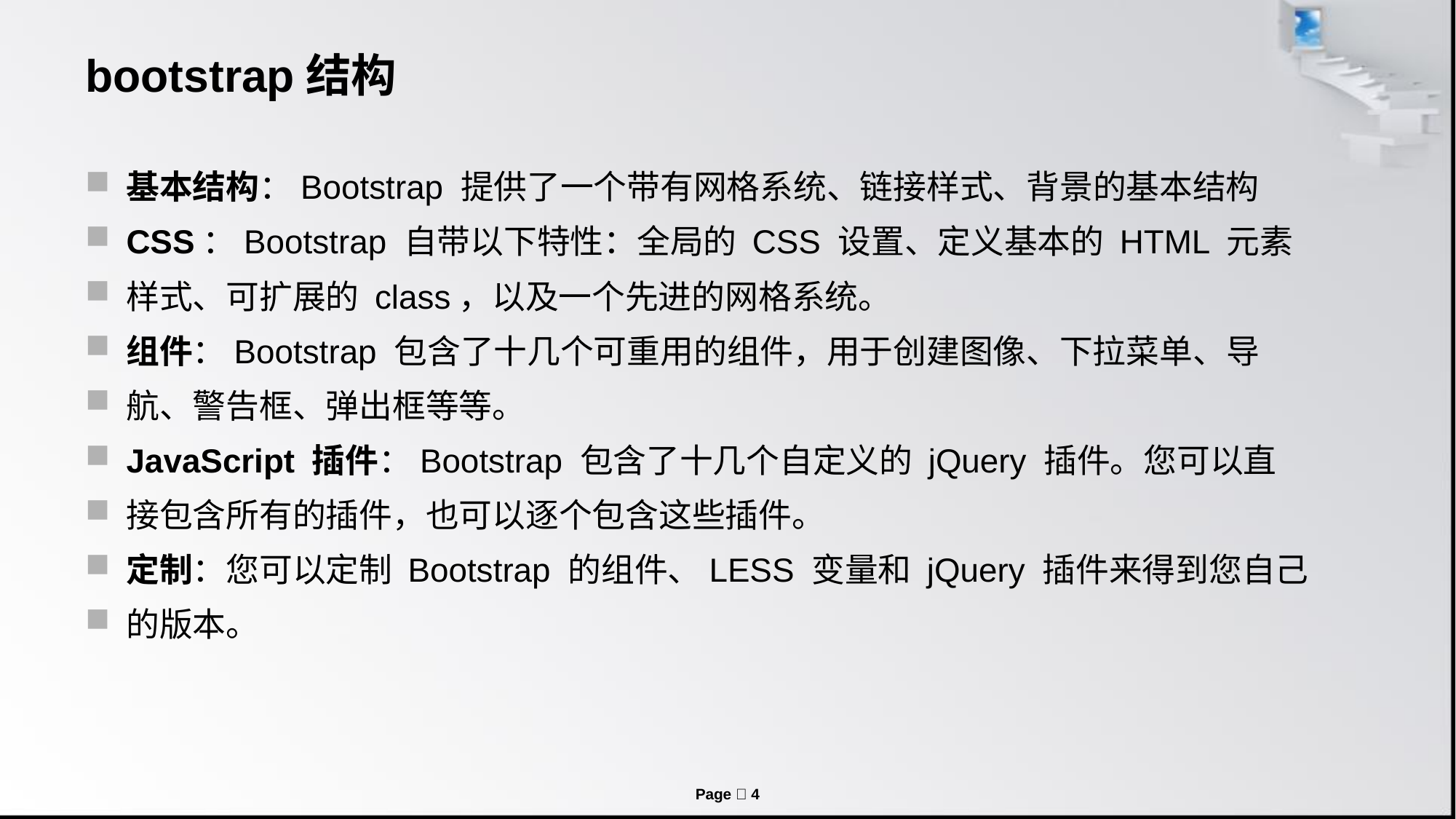

# bootstrap结构
基本结构：Bootstrap 提供了一个带有网格系统、链接样式、背景的基本结构
CSS：Bootstrap 自带以下特性：全局的 CSS 设置、定义基本的 HTML 元素
样式、可扩展的 class，以及一个先进的网格系统。
组件：Bootstrap 包含了十几个可重用的组件，用于创建图像、下拉菜单、导
航、警告框、弹出框等等。
JavaScript 插件：Bootstrap 包含了十几个自定义的 jQuery 插件。您可以直
接包含所有的插件，也可以逐个包含这些插件。
定制：您可以定制 Bootstrap 的组件、LESS 变量和 jQuery 插件来得到您自己
的版本。